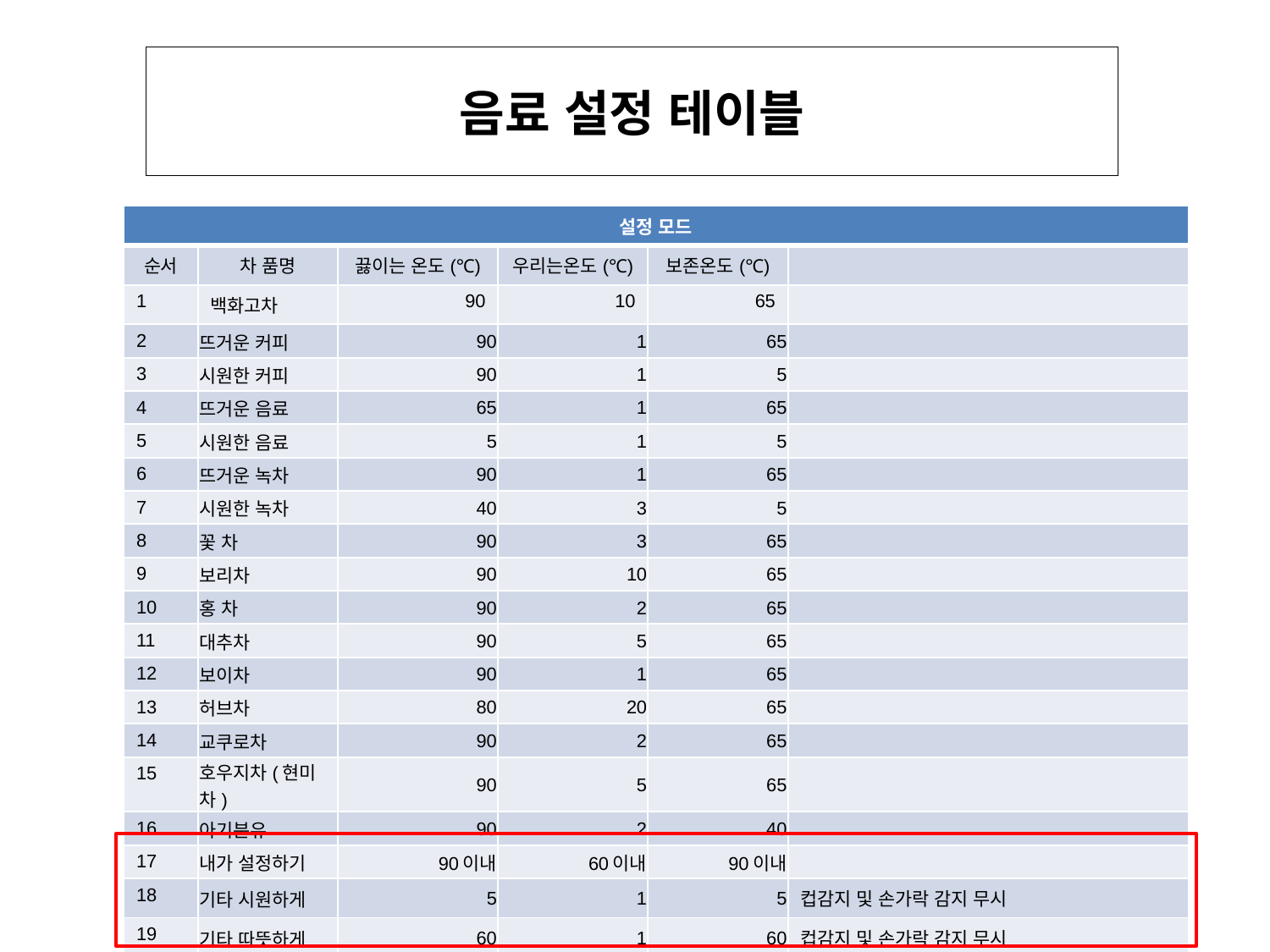

음료 설정 테이블
| 설정 모드 |  |  |  |  |  |
| --- | --- | --- | --- | --- | --- |
| 순서 | 차 품명 | 끓이는 온도(℃) | 우리는온도(℃) | 보존온도(℃) |  |
| 1 | 백화고차 | 90 | 10 | 65 |  |
| 2 | 뜨거운 커피 | 90 | 1 | 65 |  |
| 3 | 시원한 커피 | 90 | 1 | 5 |  |
| 4 | 뜨거운 음료 | 65 | 1 | 65 |  |
| 5 | 시원한 음료 | 5 | 1 | 5 |  |
| 6 | 뜨거운 녹차 | 90 | 1 | 65 |  |
| 7 | 시원한 녹차 | 40 | 3 | 5 |  |
| 8 | 꽃 차 | 90 | 3 | 65 |  |
| 9 | 보리차 | 90 | 10 | 65 |  |
| 10 | 홍 차 | 90 | 2 | 65 |  |
| 11 | 대추차 | 90 | 5 | 65 |  |
| 12 | 보이차 | 90 | 1 | 65 |  |
| 13 | 허브차 | 80 | 20 | 65 |  |
| 14 | 교쿠로차 | 90 | 2 | 65 |  |
| 15 | 호우지차(현미차) | 90 | 5 | 65 |  |
| 16 | 아기분유 | 90 | 2 | 40 |  |
| 17 | 내가 설정하기 | 90이내 | 60이내 | 90이내 |  |
| 18 | 기타 시원하게 | 5 | 1 | 5 | 컵감지 및 손가락 감지 무시 |
| 19 | 기타 따뜻하게 | 60 | 1 | 60 | 컵감지 및 손가락 감지 무시 |